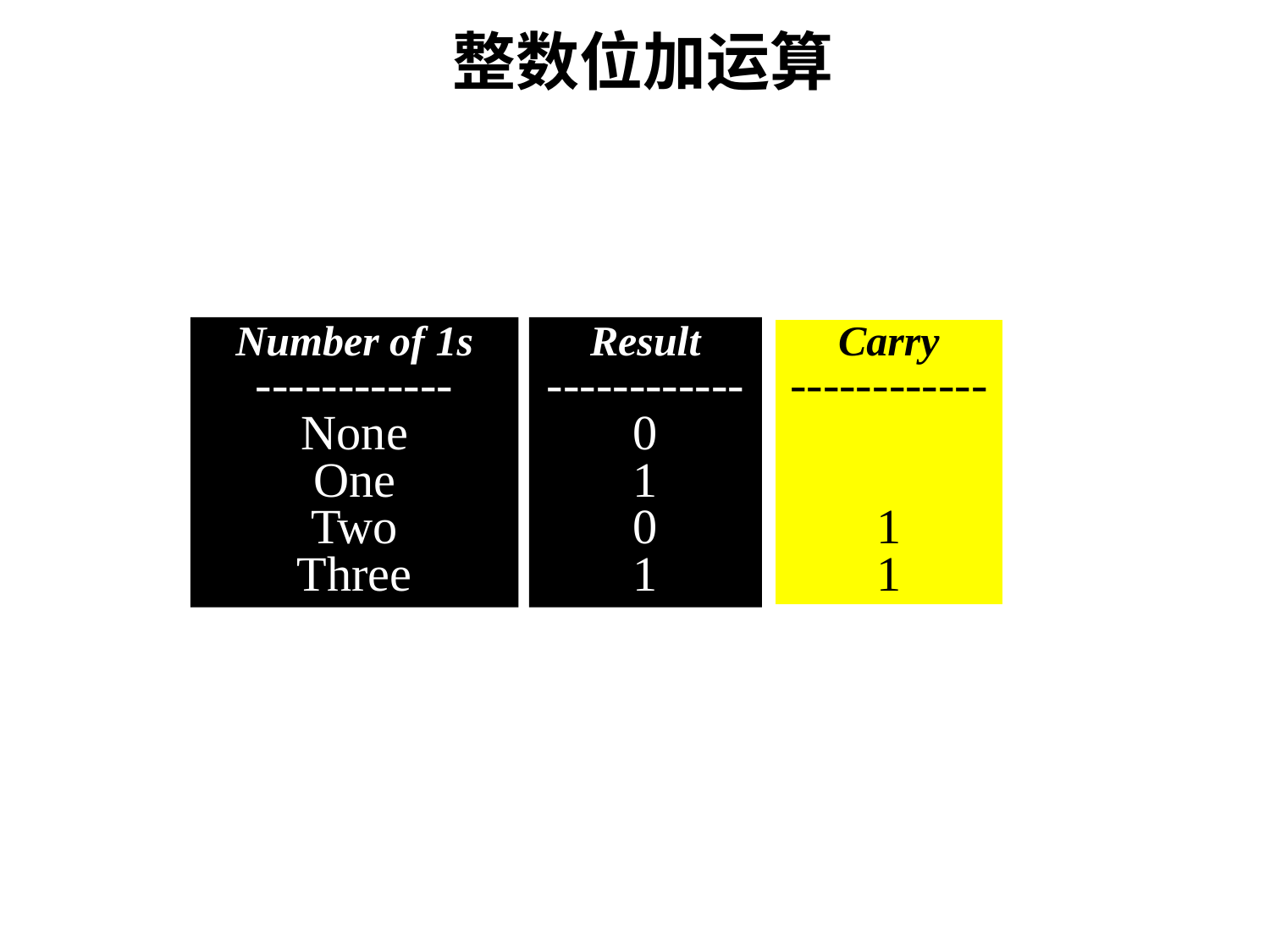

整数位加运算

Number of 1s
------------
None
One
Two
Three
Result
------------
0
1
0
1
Carry
------------

1
1